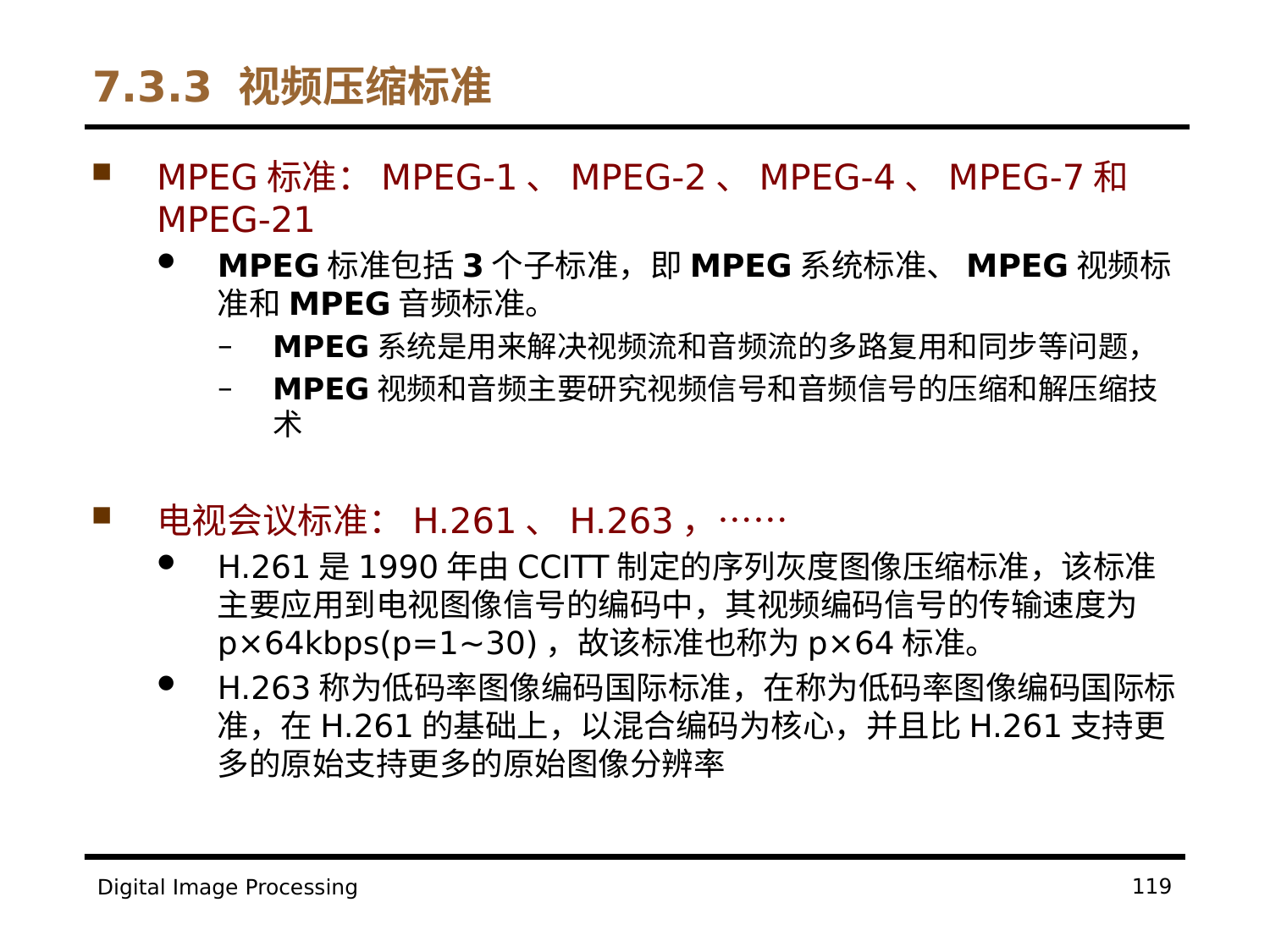

# 7.3.3 视频压缩标准
MPEG标准：MPEG-1、MPEG-2、MPEG-4、MPEG-7和MPEG-21
MPEG标准包括3个子标准，即MPEG系统标准、MPEG视频标准和MPEG音频标准。
MPEG系统是用来解决视频流和音频流的多路复用和同步等问题，
MPEG视频和音频主要研究视频信号和音频信号的压缩和解压缩技术

电视会议标准：H.261、H.263，……
H.261是1990年由CCITT制定的序列灰度图像压缩标准，该标准主要应用到电视图像信号的编码中，其视频编码信号的传输速度为p×64kbps(p=1~30)，故该标准也称为p×64标准。
H.263称为低码率图像编码国际标准，在称为低码率图像编码国际标准，在H.261的基础上，以混合编码为核心，并且比H.261支持更多的原始支持更多的原始图像分辨率
119
Digital Image Processing